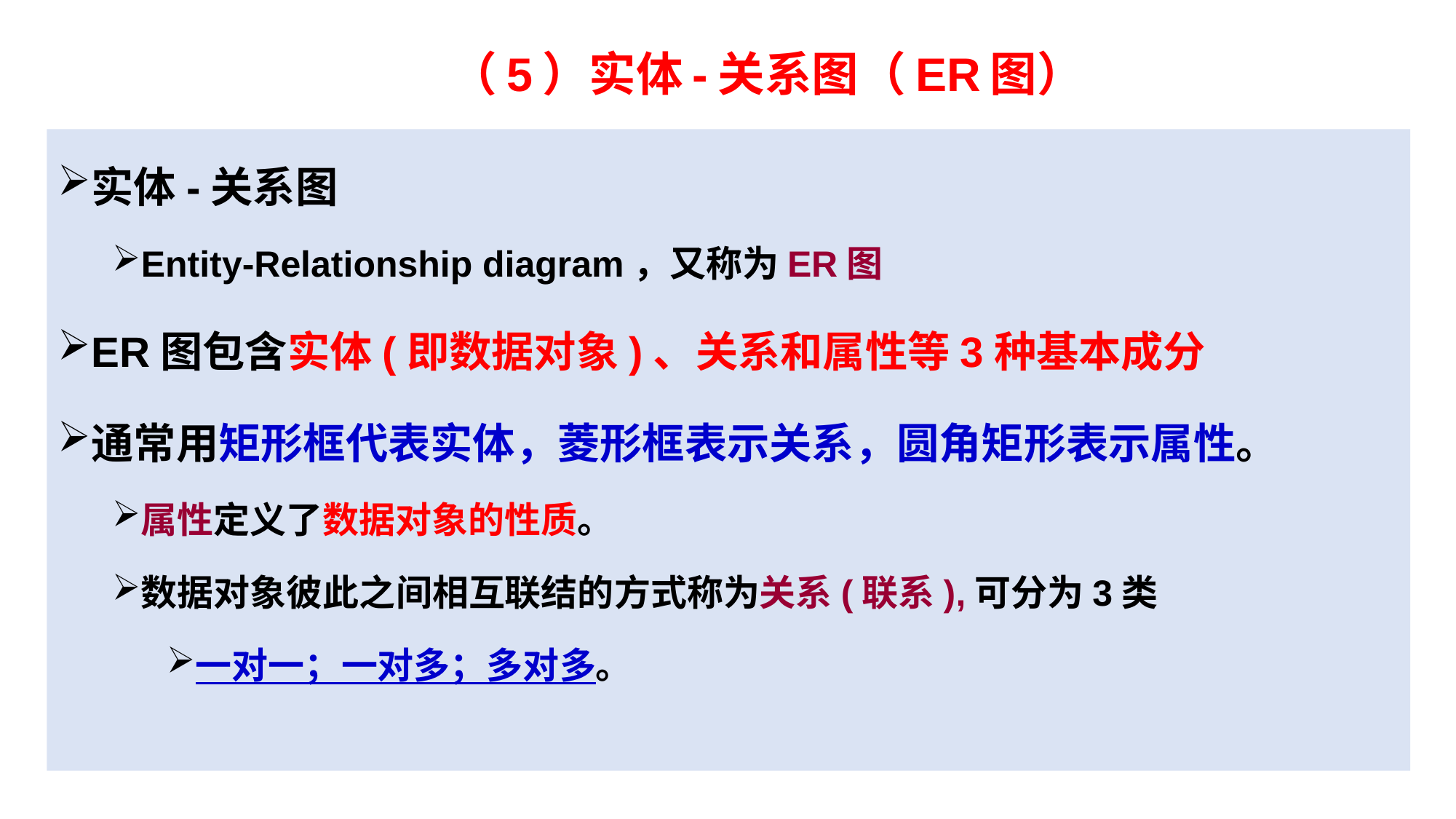

# （5）实体-关系图（ER图）
实体-关系图
Entity-Relationship diagram，又称为ER图
ER图包含实体(即数据对象)、关系和属性等3种基本成分
通常用矩形框代表实体，菱形框表示关系，圆角矩形表示属性。
属性定义了数据对象的性质。
数据对象彼此之间相互联结的方式称为关系(联系),可分为3类
一对一；一对多；多对多。